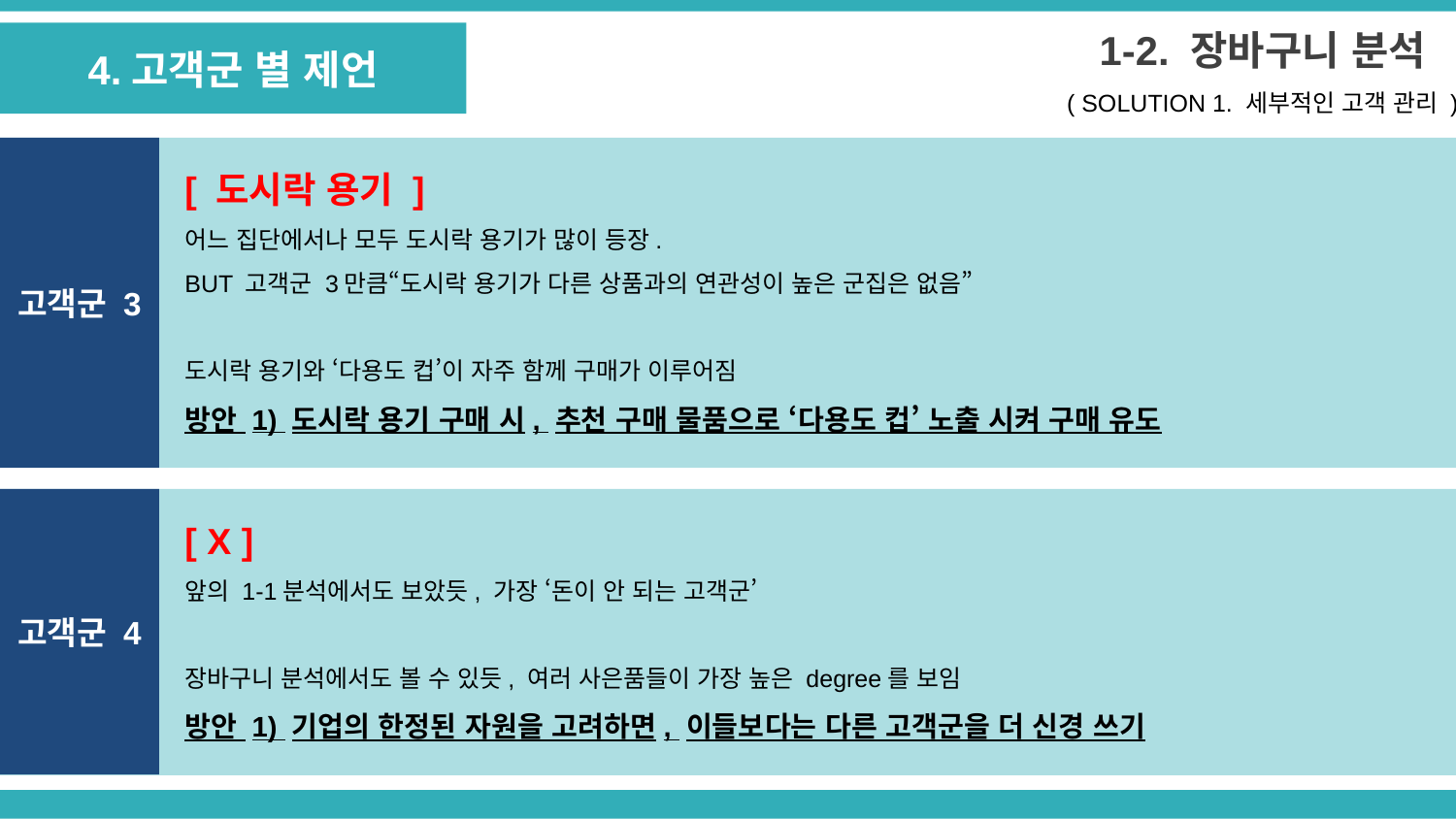

1-2. 장바구니 분석
4.고객군 별 제언
( SOLUTION 1. 세부적인 고객 관리 )

고객군 3
[ 도시락 용기 ]
어느 집단에서나 모두 도시락 용기가 많이 등장.
BUT 고객군 3만큼“도시락 용기가 다른 상품과의 연관성이 높은 군집은 없음”

도시락 용기와 ‘다용도 컵’이 자주 함께 구매가 이루어짐
방안 1) 도시락 용기 구매 시, 추천 구매 물품으로 ‘다용도 컵’ 노출 시켜 구매 유도
고객군 4

[ X ]
앞의 1-1분석에서도 보았듯, 가장 ‘돈이 안 되는 고객군’

장바구니 분석에서도 볼 수 있듯, 여러 사은품들이 가장 높은 degree를 보임
방안 1) 기업의 한정된 자원을 고려하면, 이들보다는 다른 고객군을 더 신경 쓰기